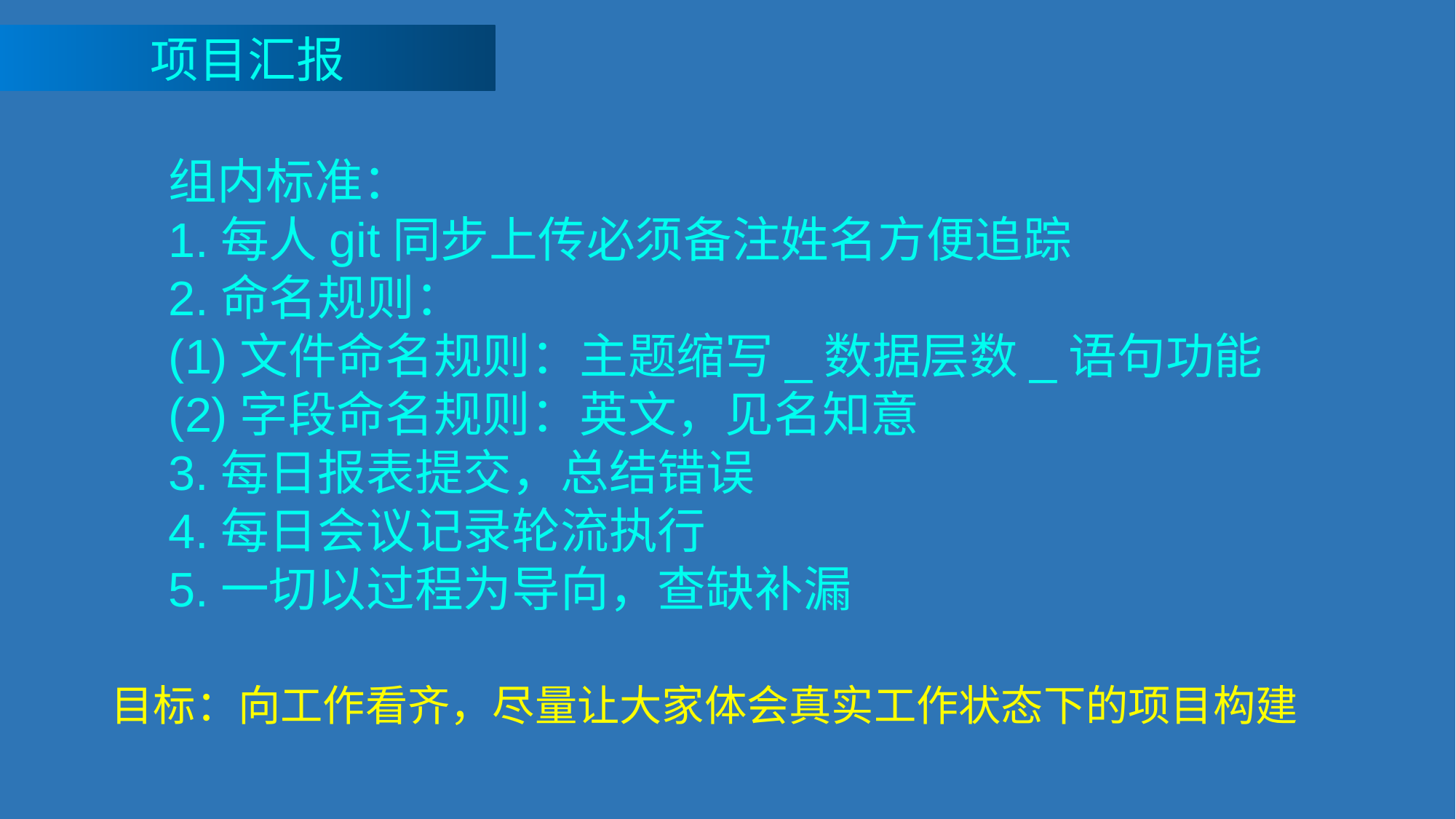

项目汇报
组内标准：
1.每人git同步上传必须备注姓名方便追踪
2.命名规则：
(1)文件命名规则：主题缩写_数据层数_语句功能
(2)字段命名规则：英文，见名知意
3.每日报表提交，总结错误
4.每日会议记录轮流执行
5.一切以过程为导向，查缺补漏
目标：向工作看齐，尽量让大家体会真实工作状态下的项目构建